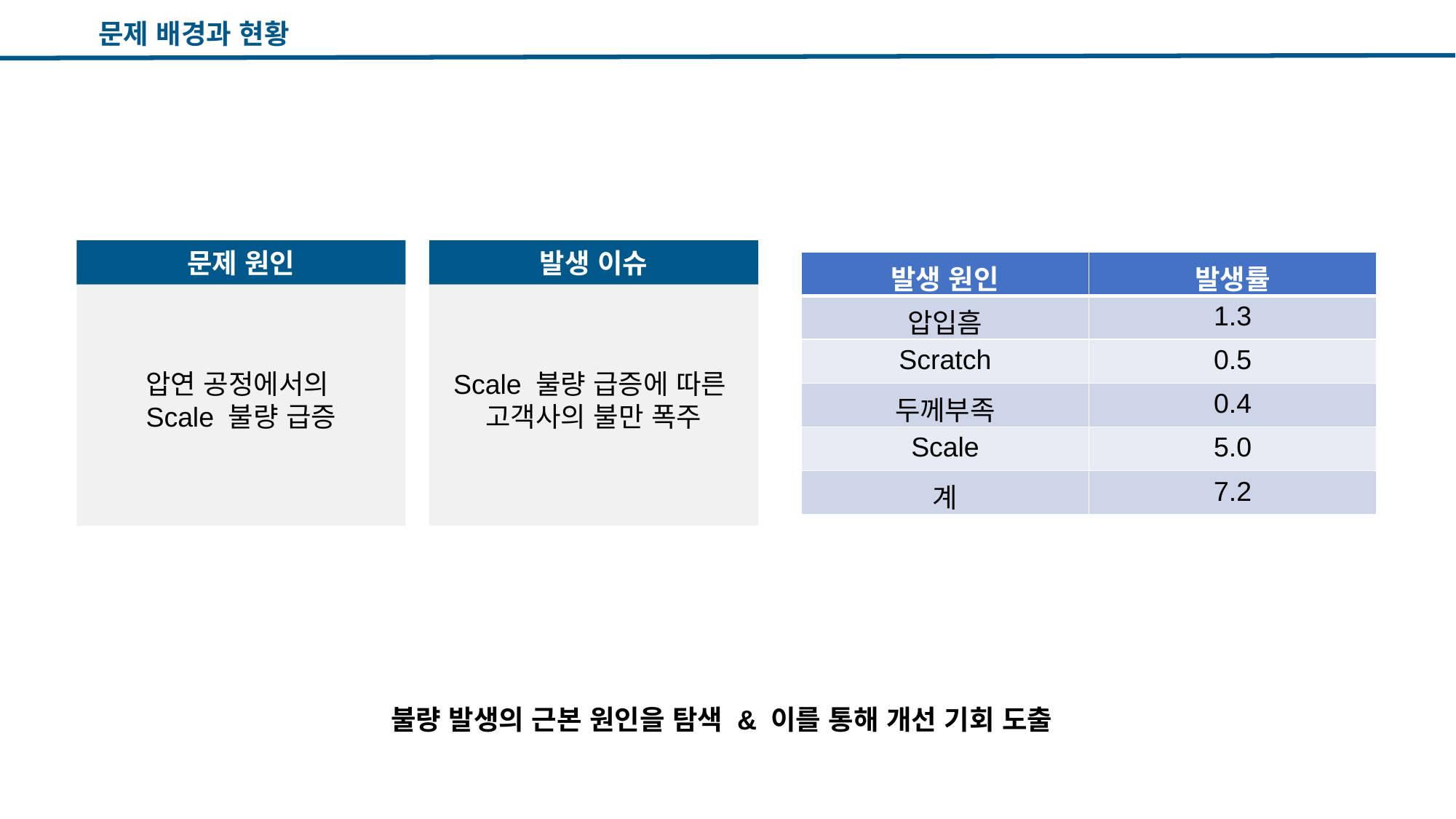

문제 배경과 현황
문제 원인
압연 공정에서의
Scale 불량 급증
발생 이슈
Scale 불량 급증에 따른
고객사의 불만 폭주
| 발생 원인 | 발생률 |
| --- | --- |
| 압입흠 | 1.3 |
| Scratch | 0.5 |
| 두께부족 | 0.4 |
| Scale | 5.0 |
| 계 | 7.2 |
불량 발생의 근본 원인을 탐색 & 이를 통해 개선 기회 도출